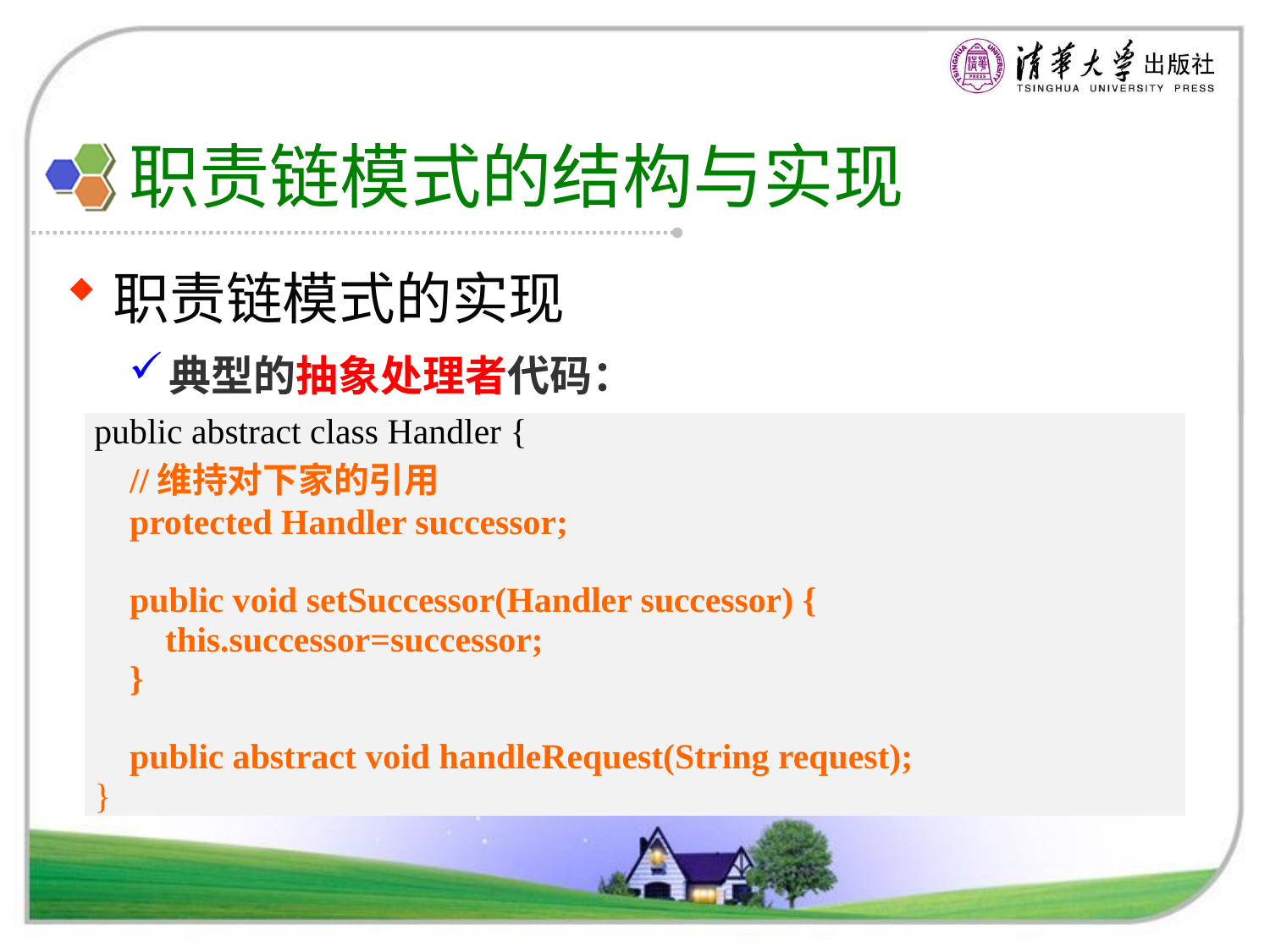

# 职责链模式的结构与实现
职责链模式的实现
典型的抽象处理者代码：
| public abstract class Handler { //维持对下家的引用 protected Handler successor; public void setSuccessor(Handler successor) { this.successor=successor; } public abstract void handleRequest(String request); } |
| --- |